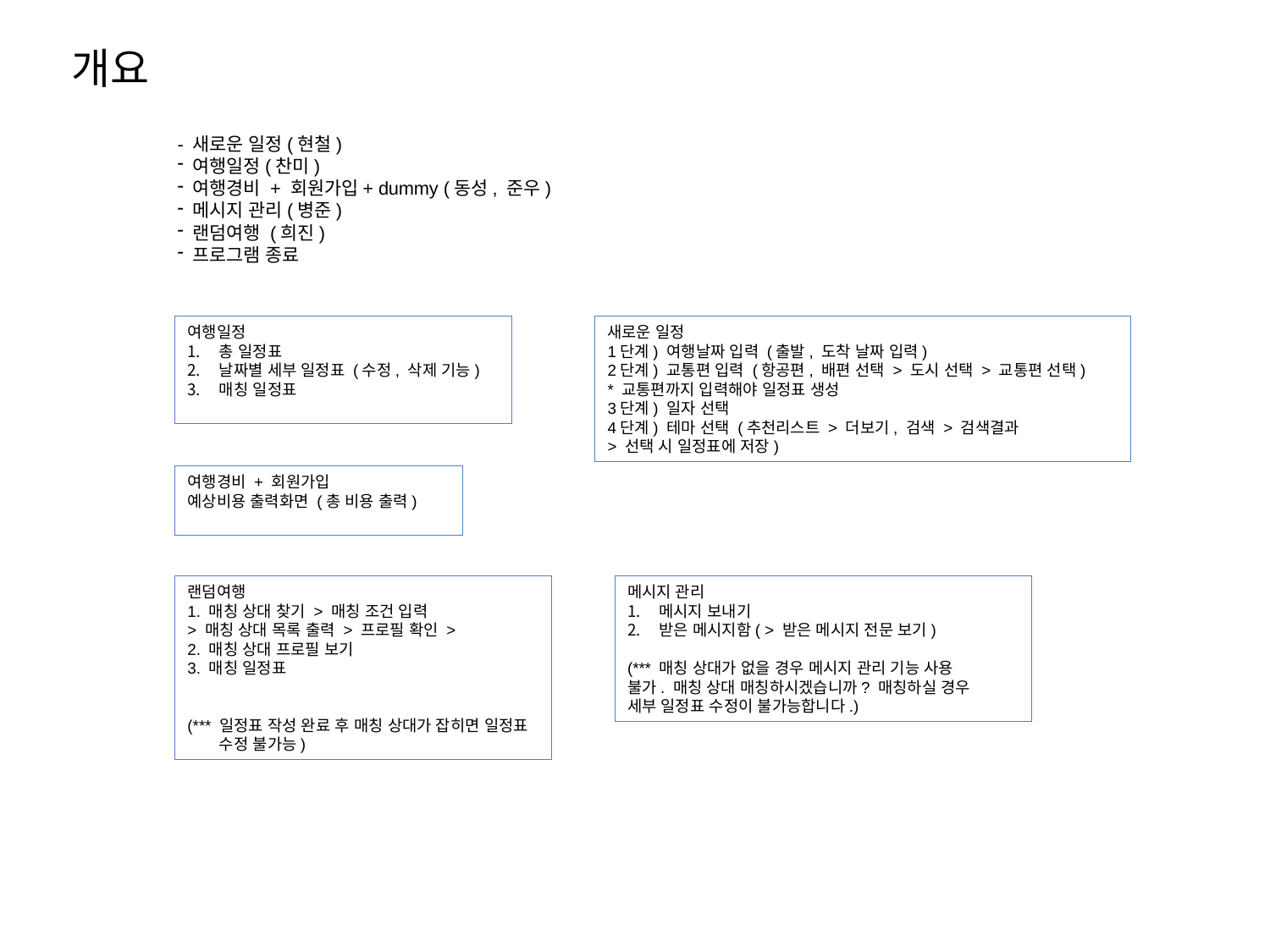

개요
- 새로운 일정(현철)
 여행일정(찬미)
 여행경비 + 회원가입+ dummy (동성, 준우)
 메시지 관리(병준)
 랜덤여행 (희진)
 프로그램 종료
여행일정
총 일정표
날짜별 세부 일정표 (수정, 삭제 기능)
매칭 일정표

새로운 일정
1단계) 여행날짜 입력 (출발, 도착 날짜 입력)
2단계) 교통편 입력 (항공편, 배편 선택 > 도시 선택 > 교통편 선택)
* 교통편까지 입력해야 일정표 생성
3단계) 일자 선택
4단계) 테마 선택 (추천리스트 > 더보기, 검색 > 검색결과
> 선택 시 일정표에 저장)
여행경비 + 회원가입
예상비용 출력화면 (총 비용 출력)

랜덤여행
1. 매칭 상대 찾기 > 매칭 조건 입력
> 매칭 상대 목록 출력 > 프로필 확인 >
2. 매칭 상대 프로필 보기
3. 매칭 일정표

(*** 일정표 작성 완료 후 매칭 상대가 잡히면 일정표 수정 불가능)
메시지 관리
메시지 보내기
받은 메시지함( > 받은 메시지 전문 보기)

(*** 매칭 상대가 없을 경우 메시지 관리 기능 사용
불가. 매칭 상대 매칭하시겠습니까? 매칭하실 경우
세부 일정표 수정이 불가능합니다.)